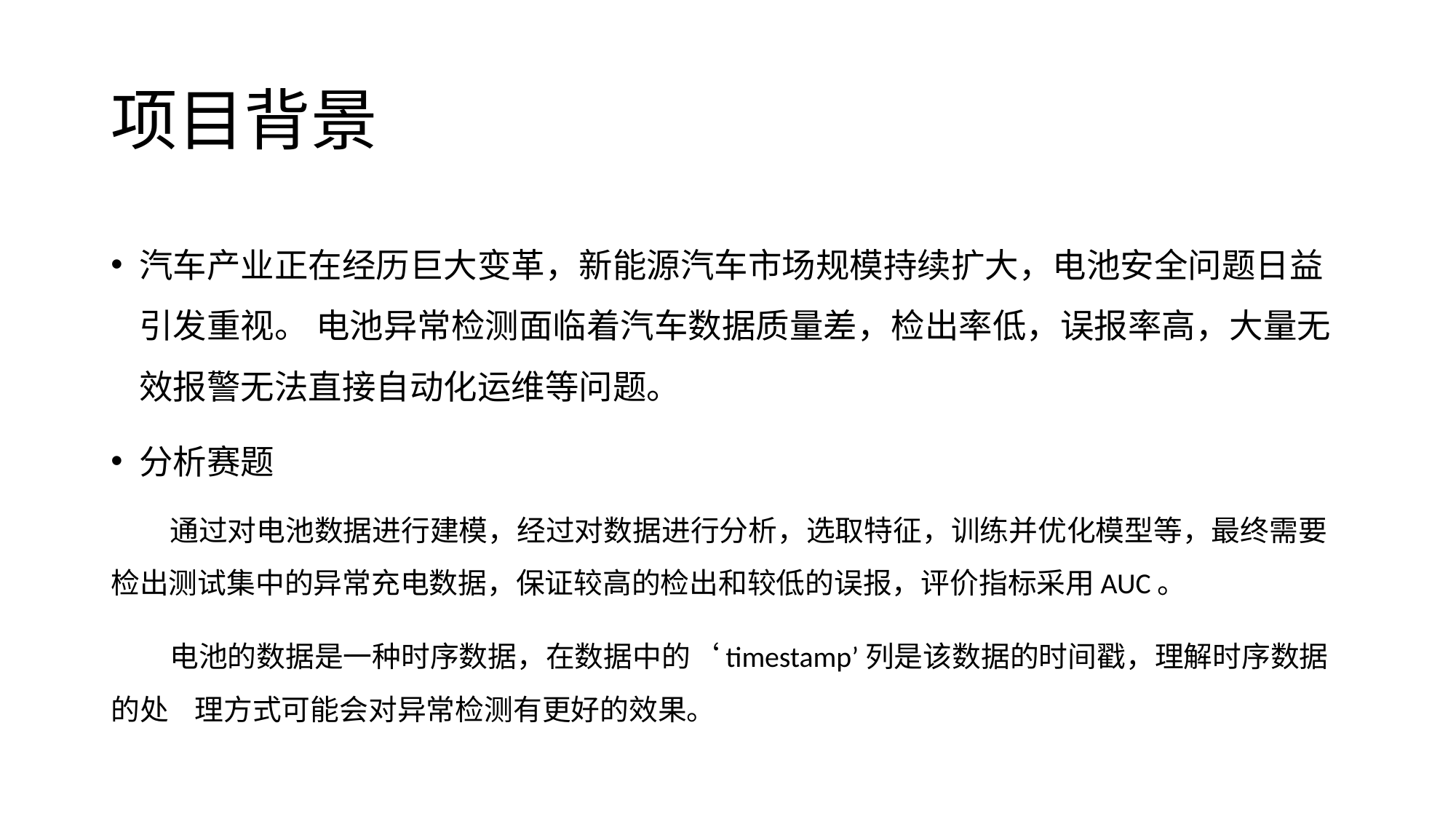

# 项目背景
汽车产业正在经历巨大变革，新能源汽车市场规模持续扩大，电池安全问题日益引发重视。 电池异常检测面临着汽车数据质量差，检出率低，误报率高，大量无效报警无法直接自动化运维等问题。
分析赛题
        通过对电池数据进行建模，经过对数据进行分析，选取特征，训练并优化模型等，最终需要检出测试集中的异常充电数据，保证较高的检出和较低的误报，评价指标采用AUC。
       电池的数据是一种时序数据，在数据中的‘timestamp’列是该数据的时间戳，理解时序数据的处    理方式可能会对异常检测有更好的效果。